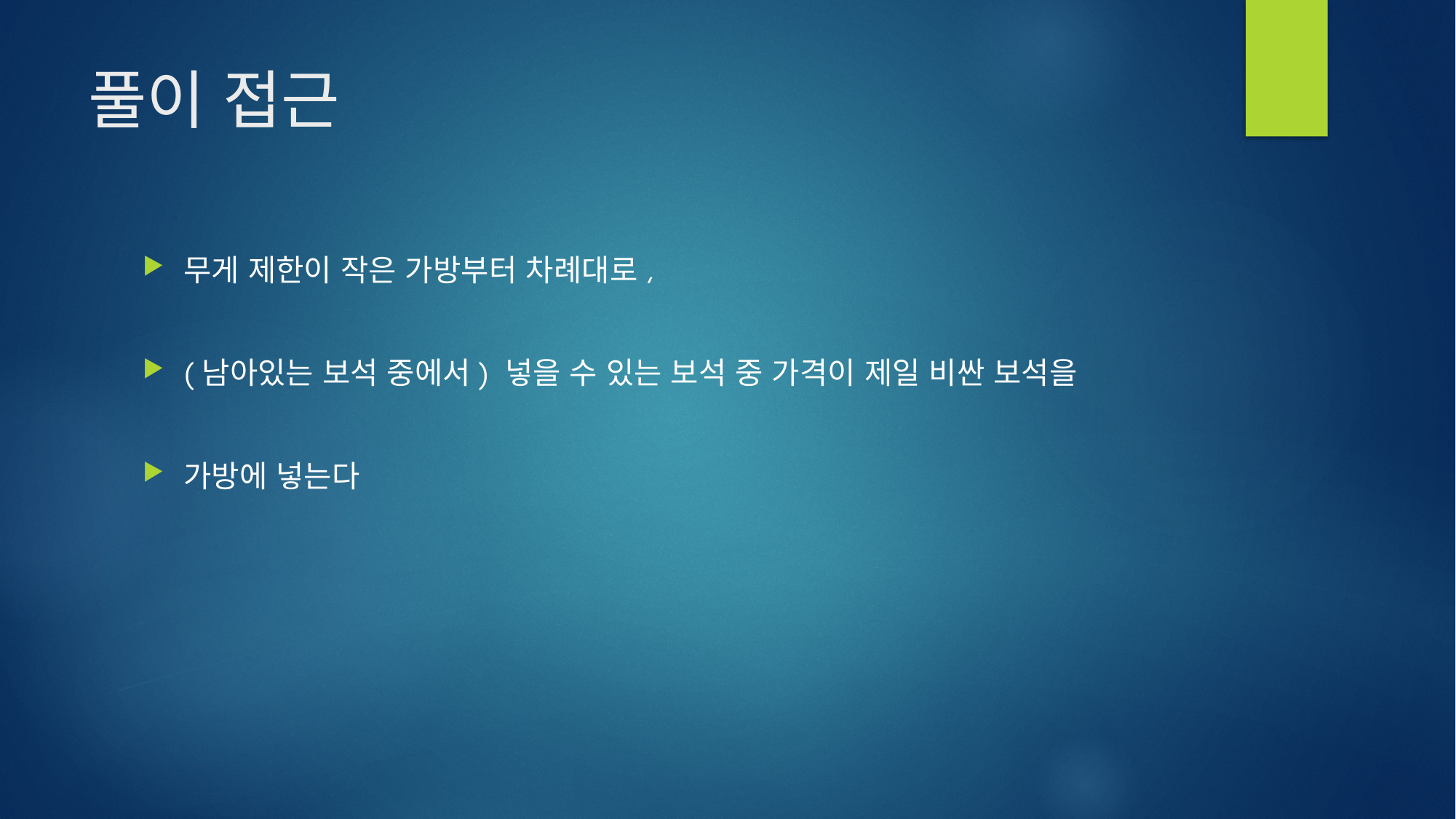

# 풀이 접근
무게 제한이 작은 가방부터 차례대로,

(남아있는 보석 중에서) 넣을 수 있는 보석 중 가격이 제일 비싼 보석을

가방에 넣는다